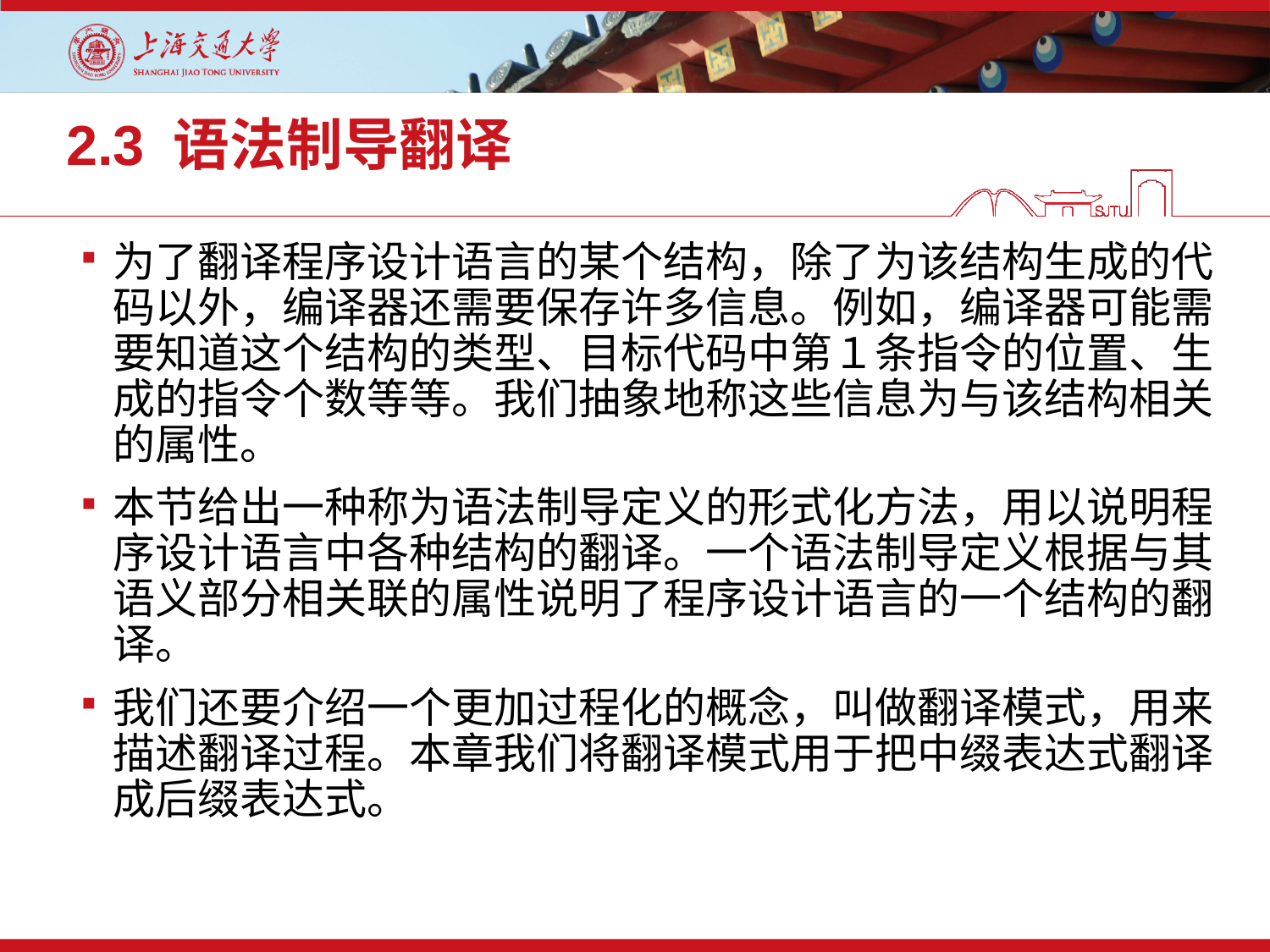

# 2.3 语法制导翻译
为了翻译程序设计语言的某个结构，除了为该结构生成的代码以外，编译器还需要保存许多信息。例如，编译器可能需要知道这个结构的类型、目标代码中第１条指令的位置、生成的指令个数等等。我们抽象地称这些信息为与该结构相关的属性。
本节给出一种称为语法制导定义的形式化方法，用以说明程序设计语言中各种结构的翻译。一个语法制导定义根据与其语义部分相关联的属性说明了程序设计语言的一个结构的翻译。
我们还要介绍一个更加过程化的概念，叫做翻译模式，用来描述翻译过程。本章我们将翻译模式用于把中缀表达式翻译成后缀表达式。